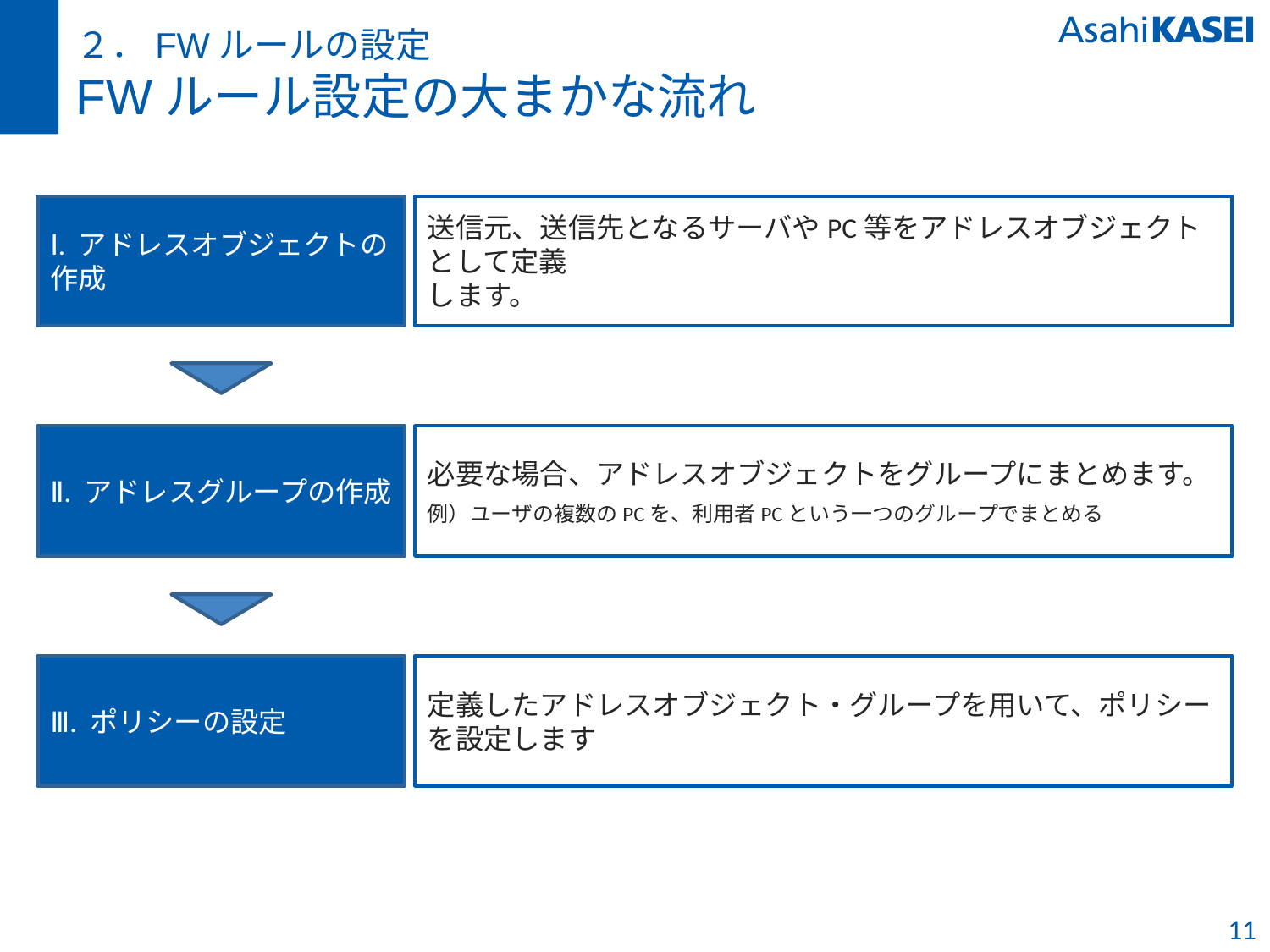

# ２．FWルールの設定 FWルール設定の大まかな流れ
送信元、送信先となるサーバやPC等をアドレスオブジェクトとして定義
します。
Ⅰ. アドレスオブジェクトの作成

必要な場合、アドレスオブジェクトをグループにまとめます。
例）ユーザの複数のPCを、利用者PCという一つのグループでまとめる
Ⅱ. アドレスグループの作成

定義したアドレスオブジェクト・グループを用いて、ポリシーを設定します
Ⅲ. ポリシーの設定